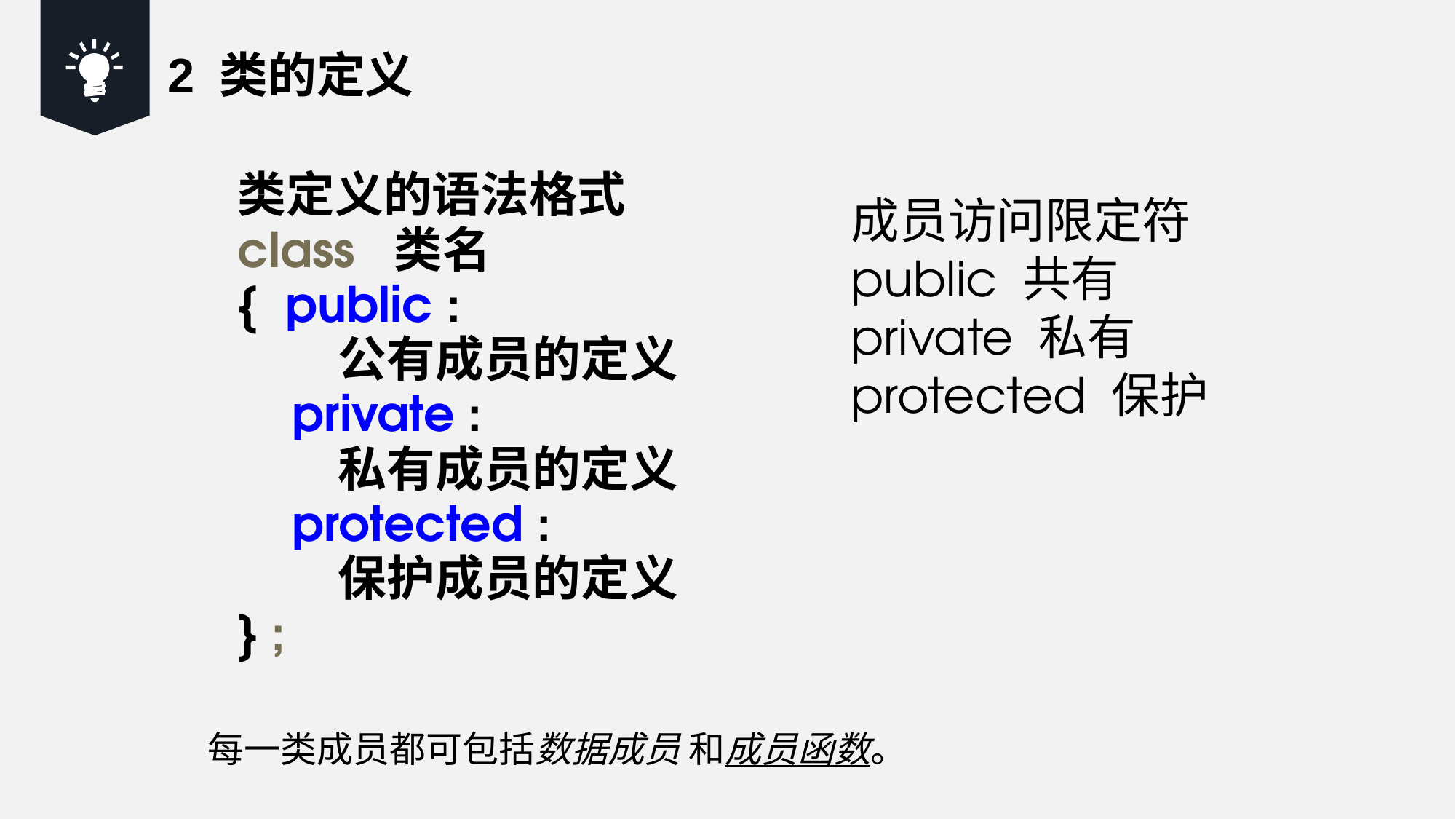

2 类的定义
类定义的语法格式
class  类名
{  public :
        公有成员的定义
    private :
        私有成员的定义
    protected :
        保护成员的定义
} ;
成员访问限定符
public 共有
private 私有
protected 保护
每一类成员都可包括数据成员 和成员函数。